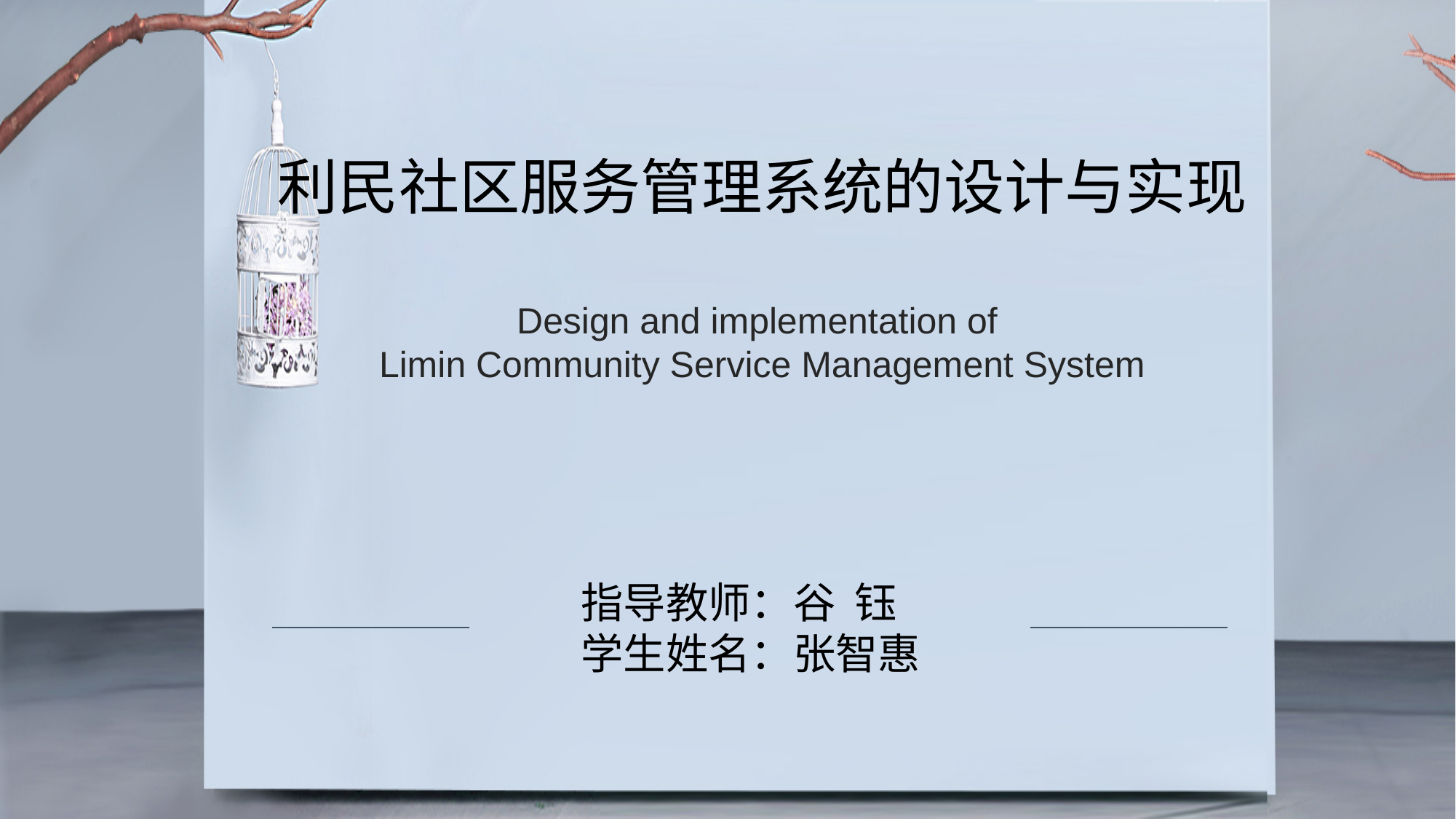

利民社区服务管理系统的设计与实现
Design and implementation of
Limin Community Service Management System
指导教师：谷  钰
学生姓名：张智惠